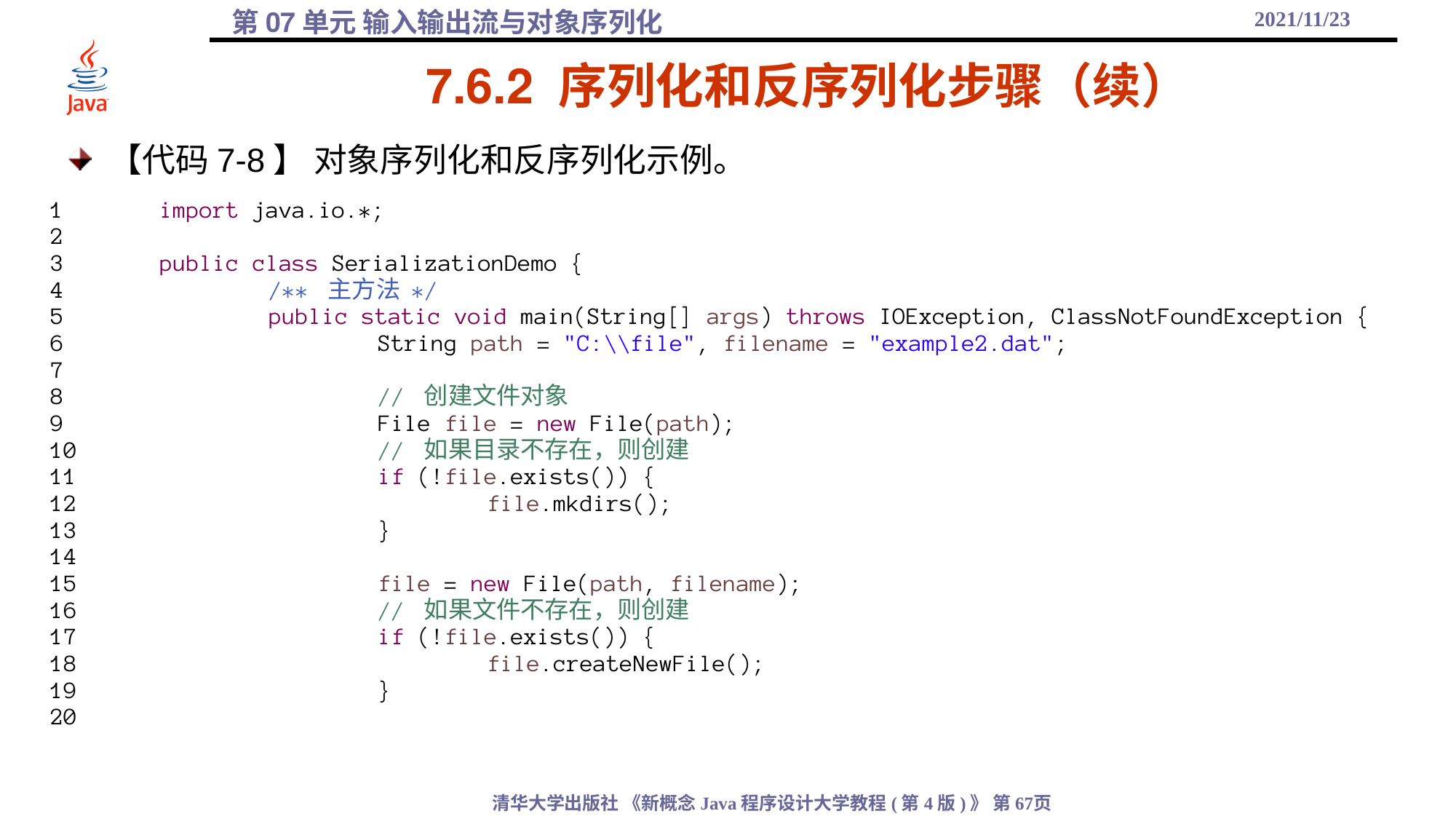

2021/11/23
# 7.6.2 序列化和反序列化步骤（续）
【代码7-8】 对象序列化和反序列化示例。
1	import java.io.*;
2
3	public class SerializationDemo {
4		/** 主方法 */
5		public static void main(String[] args) throws IOException, ClassNotFoundException {
6			String path = "C:\\file", filename = "example2.dat";
7
8			// 创建文件对象
9			File file = new File(path);
10			// 如果目录不存在，则创建
11			if (!file.exists()) {
12				file.mkdirs();
13			}
14
15			file = new File(path, filename);
16			// 如果文件不存在，则创建
17			if (!file.exists()) {
18				file.createNewFile();
19			}
20